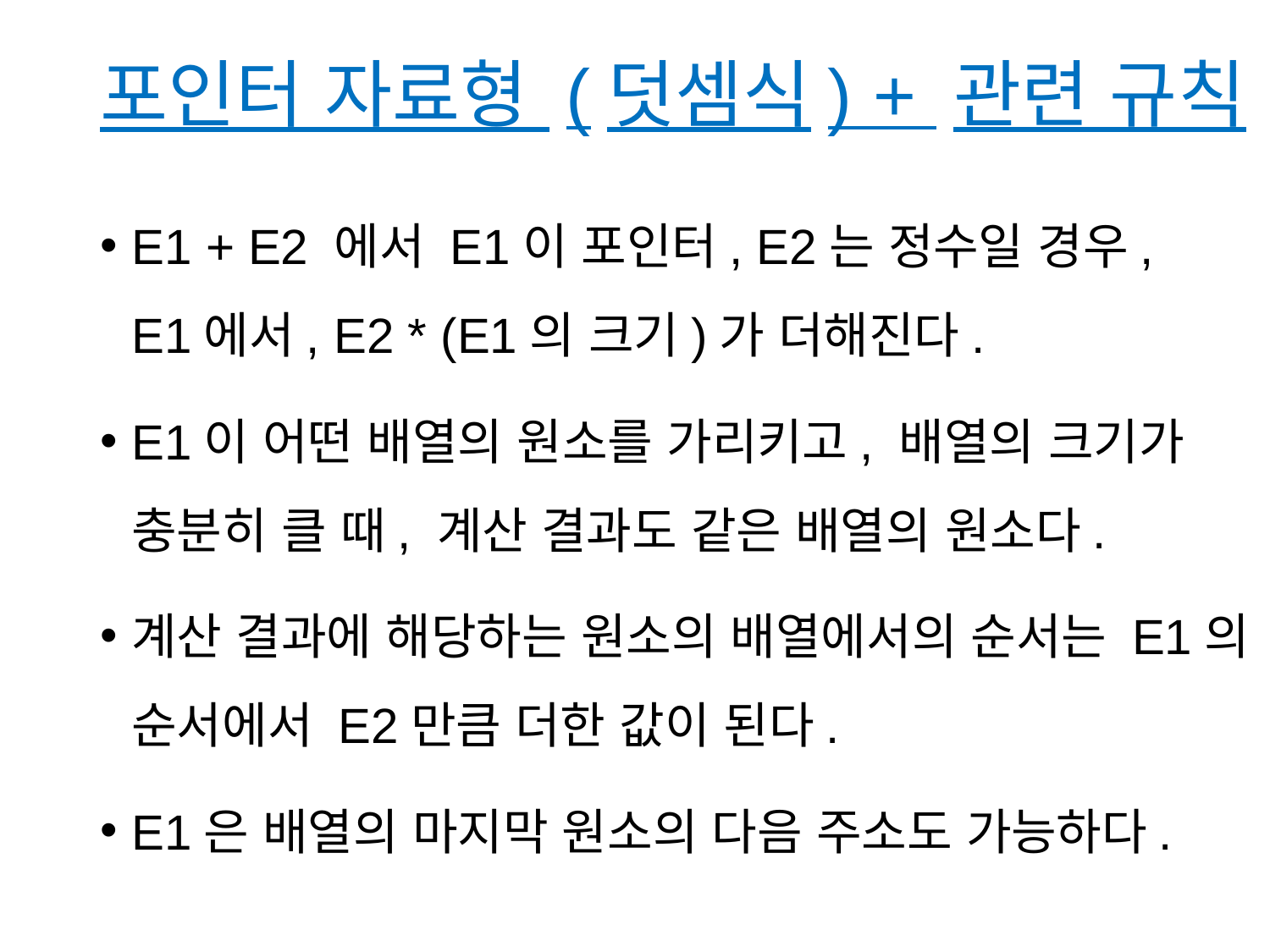

# 포인터 자료형 (덧셈식) + 관련 규칙
E1 + E2 에서 E1이 포인터, E2는 정수일 경우,
E1에서, E2 * (E1의 크기)가 더해진다.
E1이 어떤 배열의 원소를 가리키고, 배열의 크기가 충분히 클 때, 계산 결과도 같은 배열의 원소다.
계산 결과에 해당하는 원소의 배열에서의 순서는 E1의 순서에서 E2만큼 더한 값이 된다.
E1은 배열의 마지막 원소의 다음 주소도 가능하다.